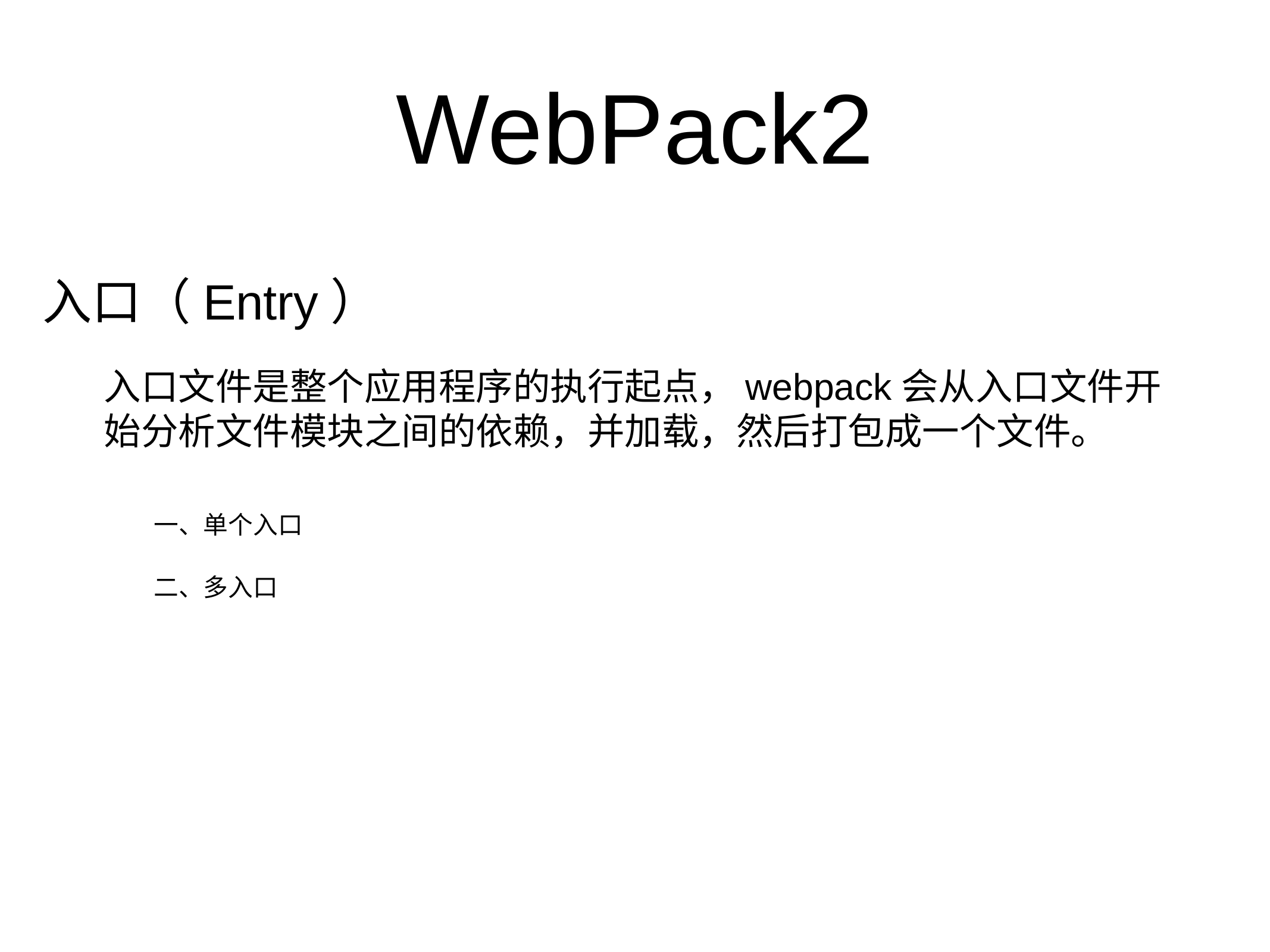

# WebPack2
入口（Entry）
入口文件是整个应用程序的执行起点，webpack会从入口文件开始分析文件模块之间的依赖，并加载，然后打包成一个文件。
一、单个入口
二、多入口